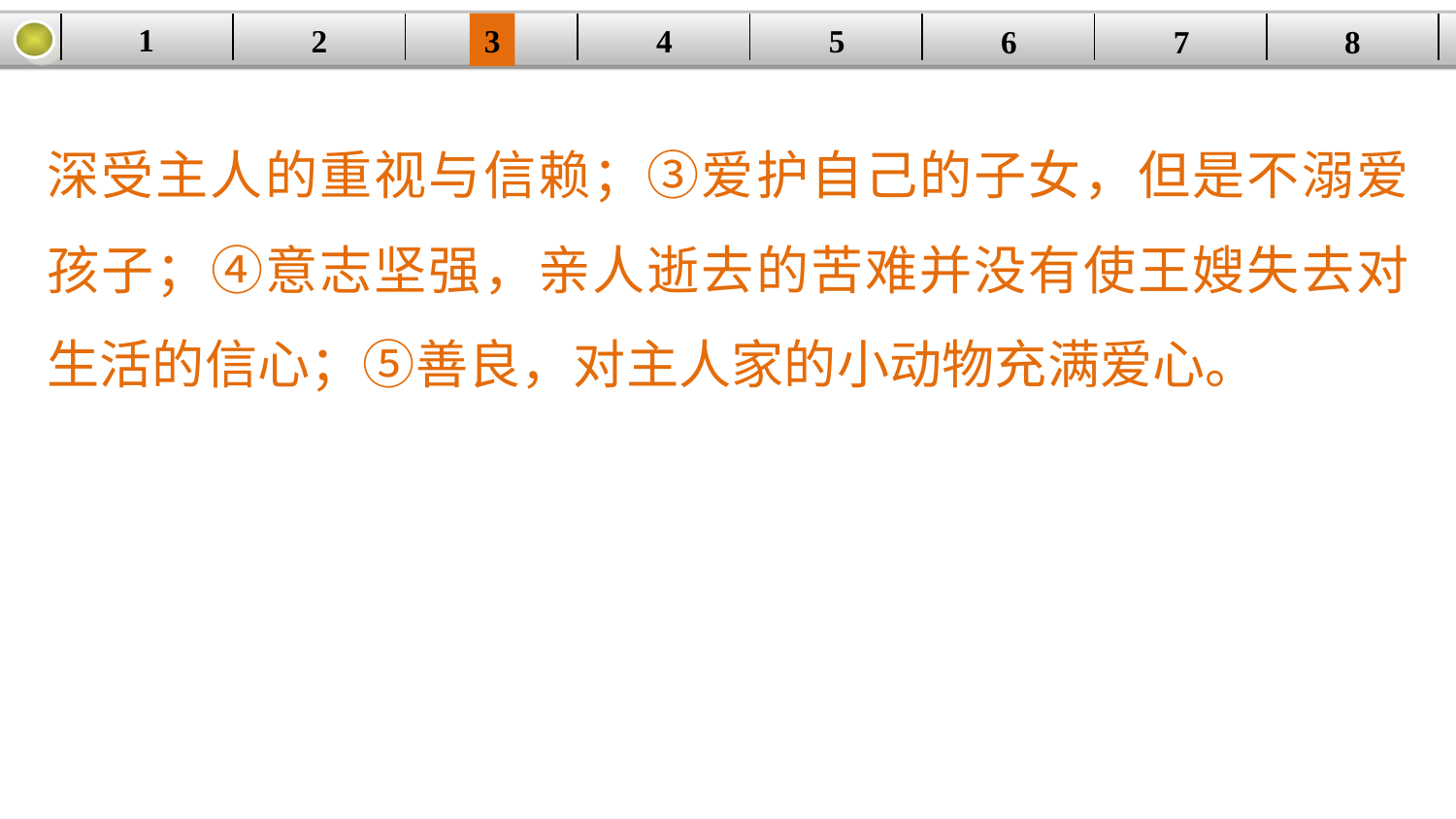

1
2
3
4
|  |  |  |  |  |  |  |  |
| --- | --- | --- | --- | --- | --- | --- | --- |
5
6
7
8

深受主人的重视与信赖；③爱护自己的子女，但是不溺爱孩子；④意志坚强，亲人逝去的苦难并没有使王嫂失去对生活的信心；⑤善良，对主人家的小动物充满爱心。